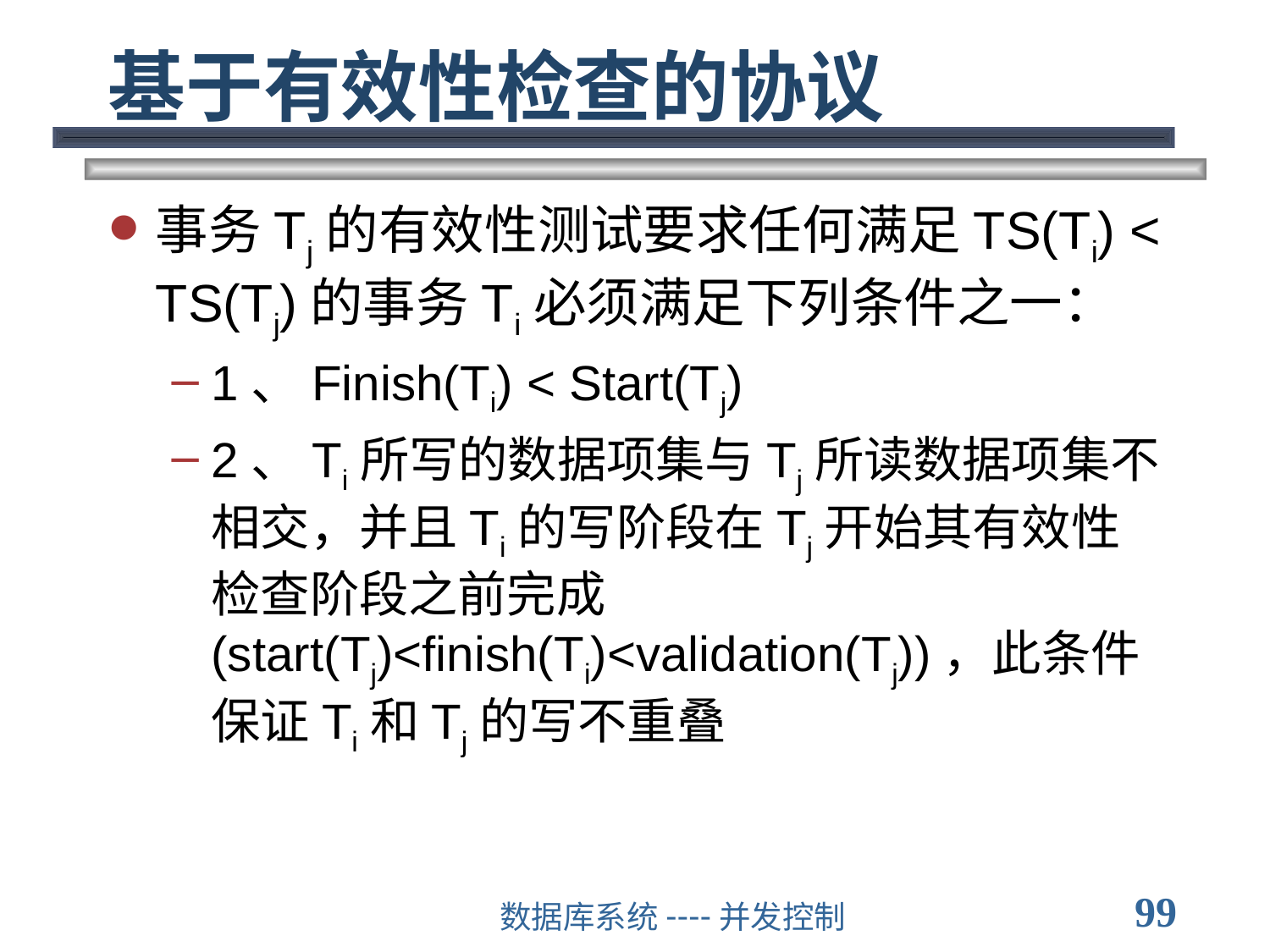

# 基于有效性检查的协议
事务Tj的有效性测试要求任何满足TS(Ti) < TS(Tj)的事务Ti必须满足下列条件之一：
1、Finish(Ti) < Start(Tj)
2、Ti所写的数据项集与Tj所读数据项集不相交，并且Ti的写阶段在Tj开始其有效性检查阶段之前完成(start(Tj)<finish(Ti)<validation(Tj))，此条件保证Ti和Tj的写不重叠
99
数据库系统----并发控制